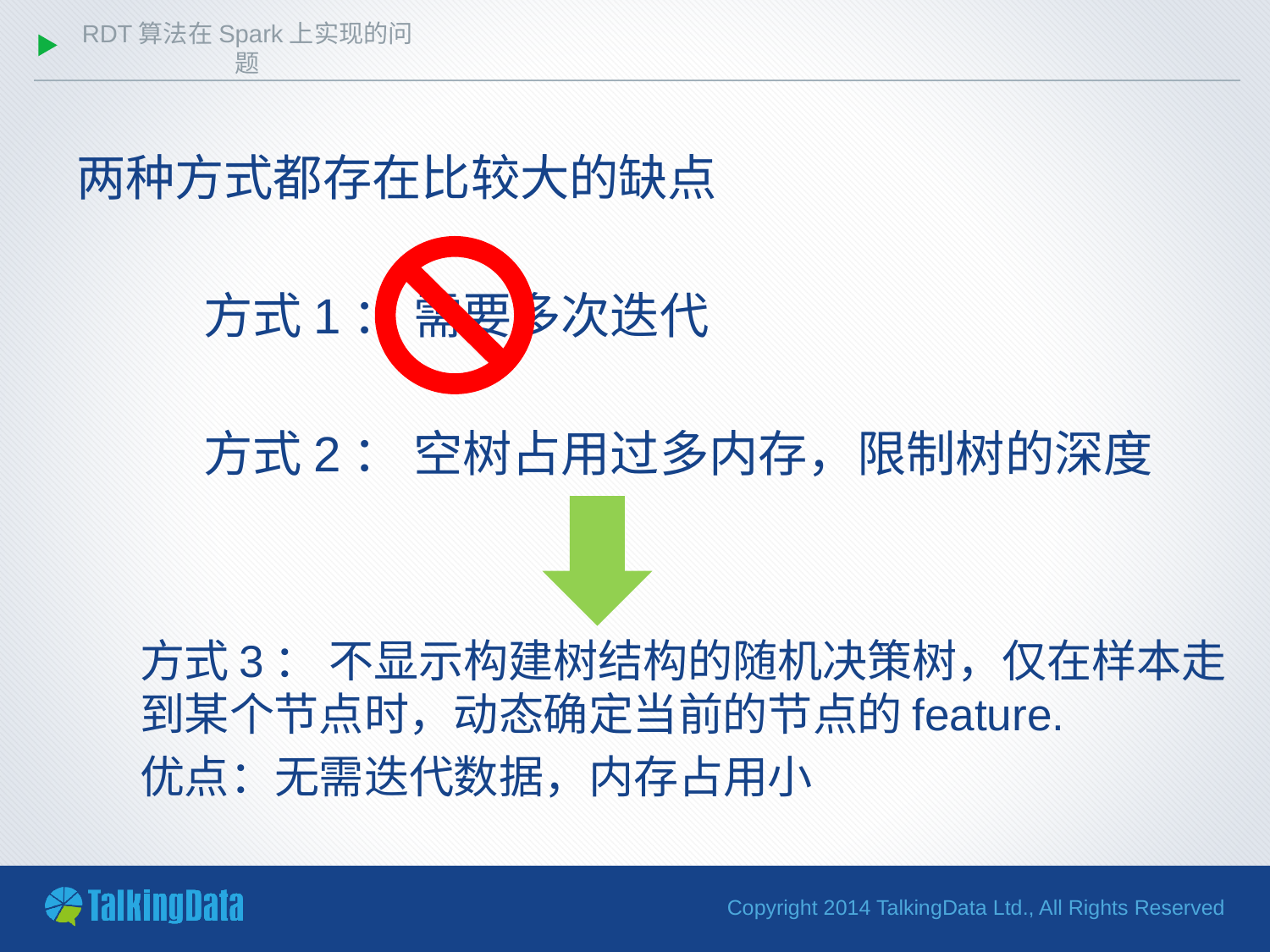

# RDT算法在Spark上实现的问题
两种方式都存在比较大的缺点

	方式1： 需要多次迭代

	方式2： 空树占用过多内存，限制树的深度

方式3： 不显示构建树结构的随机决策树，仅在样本走到某个节点时，动态确定当前的节点的feature.
优点：无需迭代数据，内存占用小